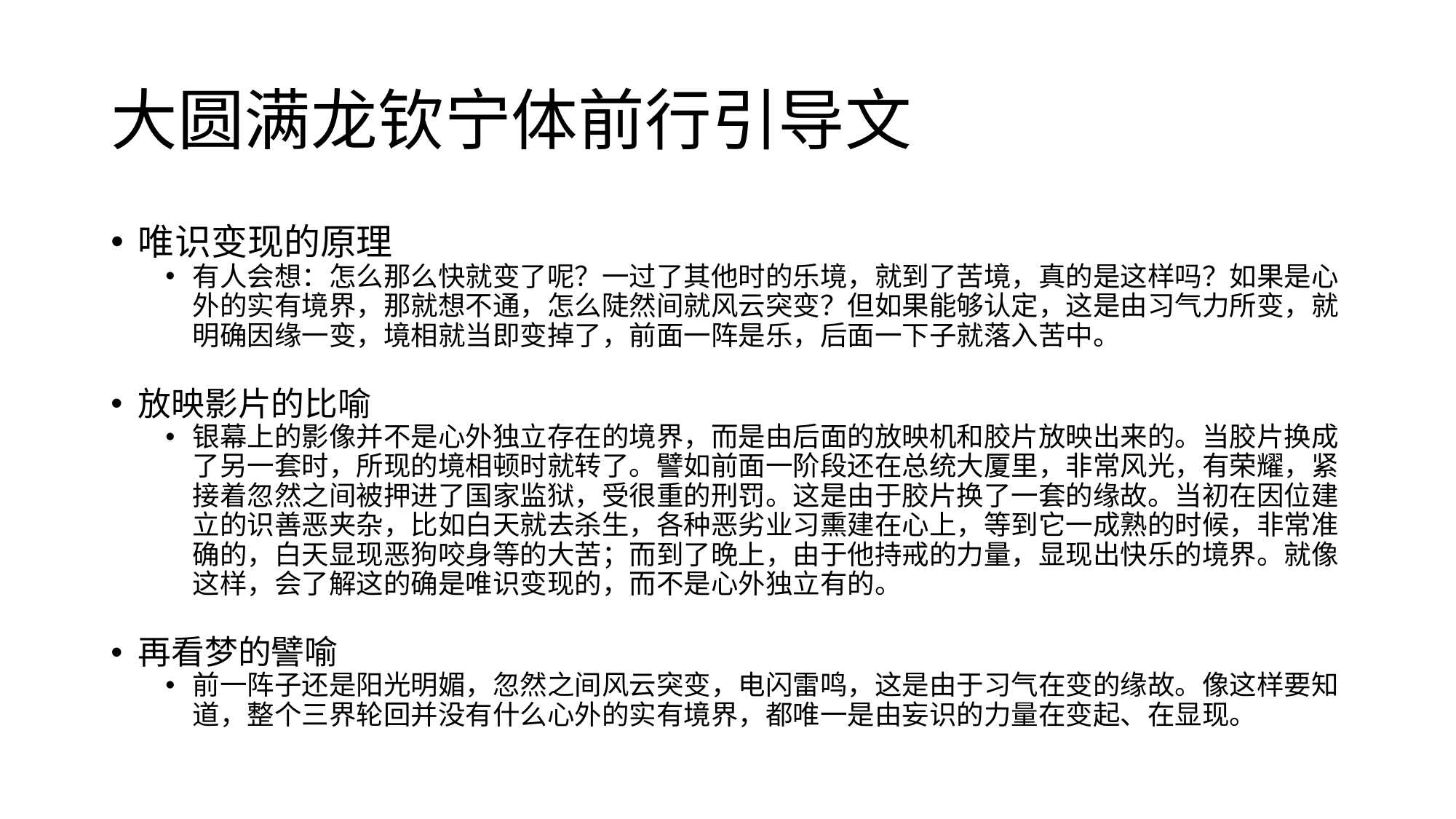

# 大圆满龙钦宁体前行引导文
唯识变现的原理
有人会想：怎么那么快就变了呢？一过了其他时的乐境，就到了苦境，真的是这样吗？如果是心外的实有境界，那就想不通，怎么陡然间就风云突变？但如果能够认定，这是由习气力所变，就明确因缘一变，境相就当即变掉了，前面一阵是乐，后面一下子就落入苦中。

放映影片的比喻
银幕上的影像并不是心外独立存在的境界，而是由后面的放映机和胶片放映出来的。当胶片换成了另一套时，所现的境相顿时就转了。譬如前面一阶段还在总统大厦里，非常风光，有荣耀，紧接着忽然之间被押进了国家监狱，受很重的刑罚。这是由于胶片换了一套的缘故。当初在因位建立的识善恶夹杂，比如白天就去杀生，各种恶劣业习熏建在心上，等到它一成熟的时候，非常准确的，白天显现恶狗咬身等的大苦；而到了晚上，由于他持戒的力量，显现出快乐的境界。就像这样，会了解这的确是唯识变现的，而不是心外独立有的。

再看梦的譬喻
前一阵子还是阳光明媚，忽然之间风云突变，电闪雷鸣，这是由于习气在变的缘故。像这样要知道，整个三界轮回并没有什么心外的实有境界，都唯一是由妄识的力量在变起、在显现。